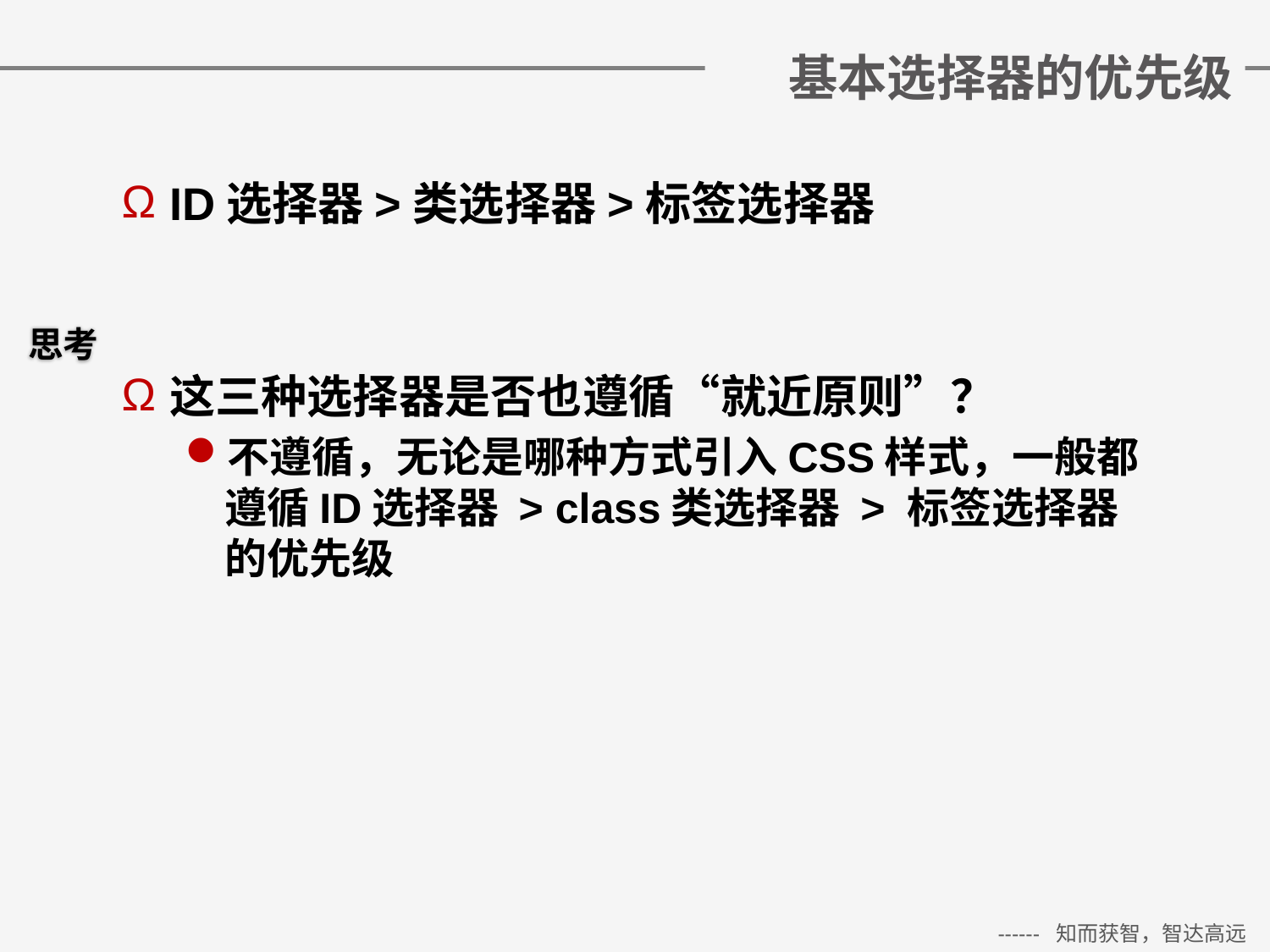

# 基本选择器的优先级
ID选择器>类选择器>标签选择器

这三种选择器是否也遵循“就近原则”？
不遵循，无论是哪种方式引入CSS样式，一般都遵循ID选择器 > class类选择器 > 标签选择器的优先级
思考